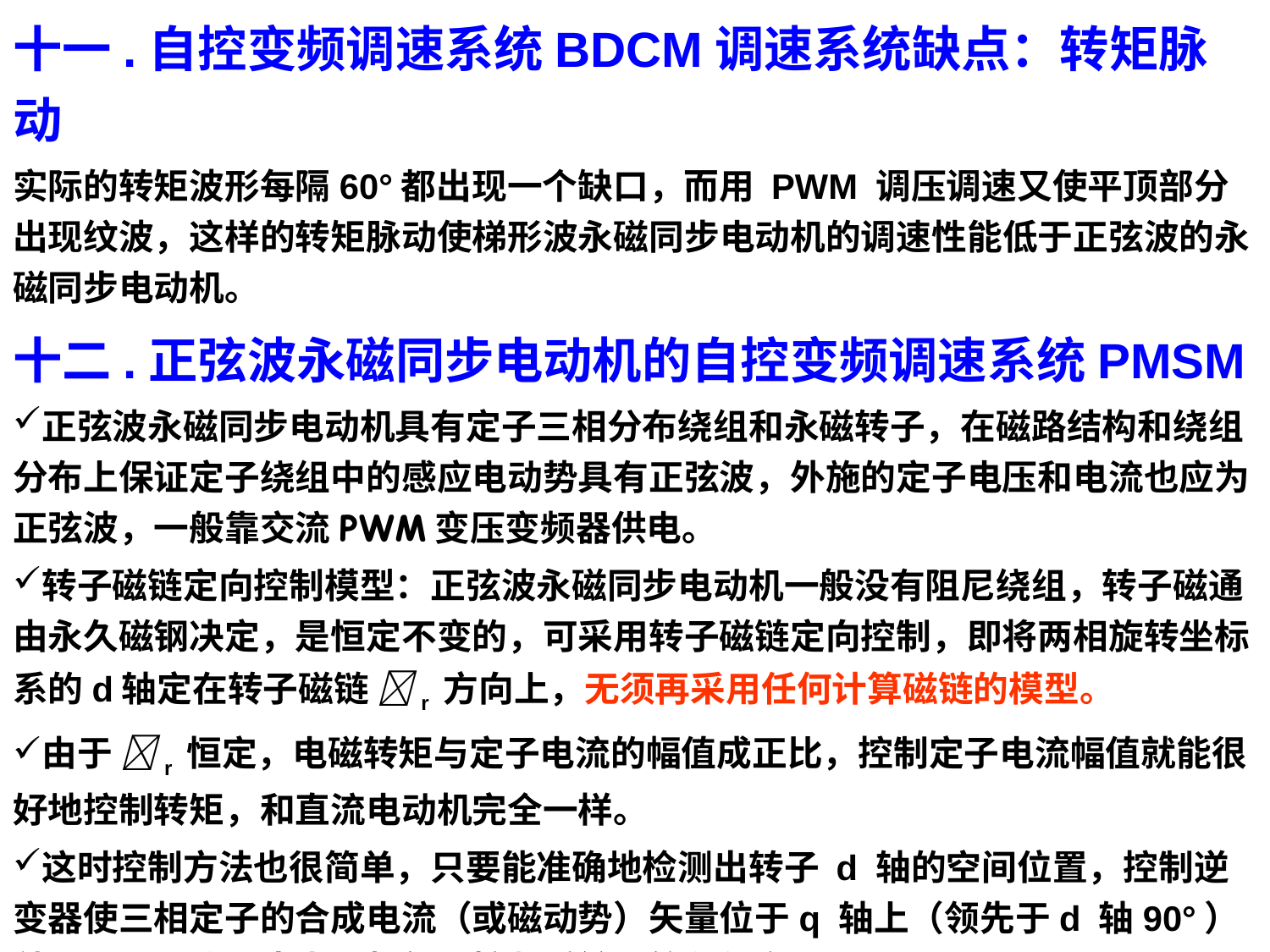

十一.自控变频调速系统BDCM调速系统缺点：转矩脉动
实际的转矩波形每隔60°都出现一个缺口，而用 PWM 调压调速又使平顶部分出现纹波，这样的转矩脉动使梯形波永磁同步电动机的调速性能低于正弦波的永磁同步电动机。
十二.正弦波永磁同步电动机的自控变频调速系统PMSM
正弦波永磁同步电动机具有定子三相分布绕组和永磁转子，在磁路结构和绕组分布上保证定子绕组中的感应电动势具有正弦波，外施的定子电压和电流也应为正弦波，一般靠交流PWM变压变频器供电。
转子磁链定向控制模型：正弦波永磁同步电动机一般没有阻尼绕组，转子磁通由永久磁钢决定，是恒定不变的，可采用转子磁链定向控制，即将两相旋转坐标系的d轴定在转子磁链 Ψr 方向上，无须再采用任何计算磁链的模型。
由于 ψr 恒定，电磁转矩与定子电流的幅值成正比，控制定子电流幅值就能很好地控制转矩，和直流电动机完全一样。
这时控制方法也很简单，只要能准确地检测出转子 d 轴的空间位置，控制逆变器使三相定子的合成电流（或磁动势）矢量位于q 轴上（领先于d 轴90°）就可以了，比异步电动机矢量控制系统要简单得多。